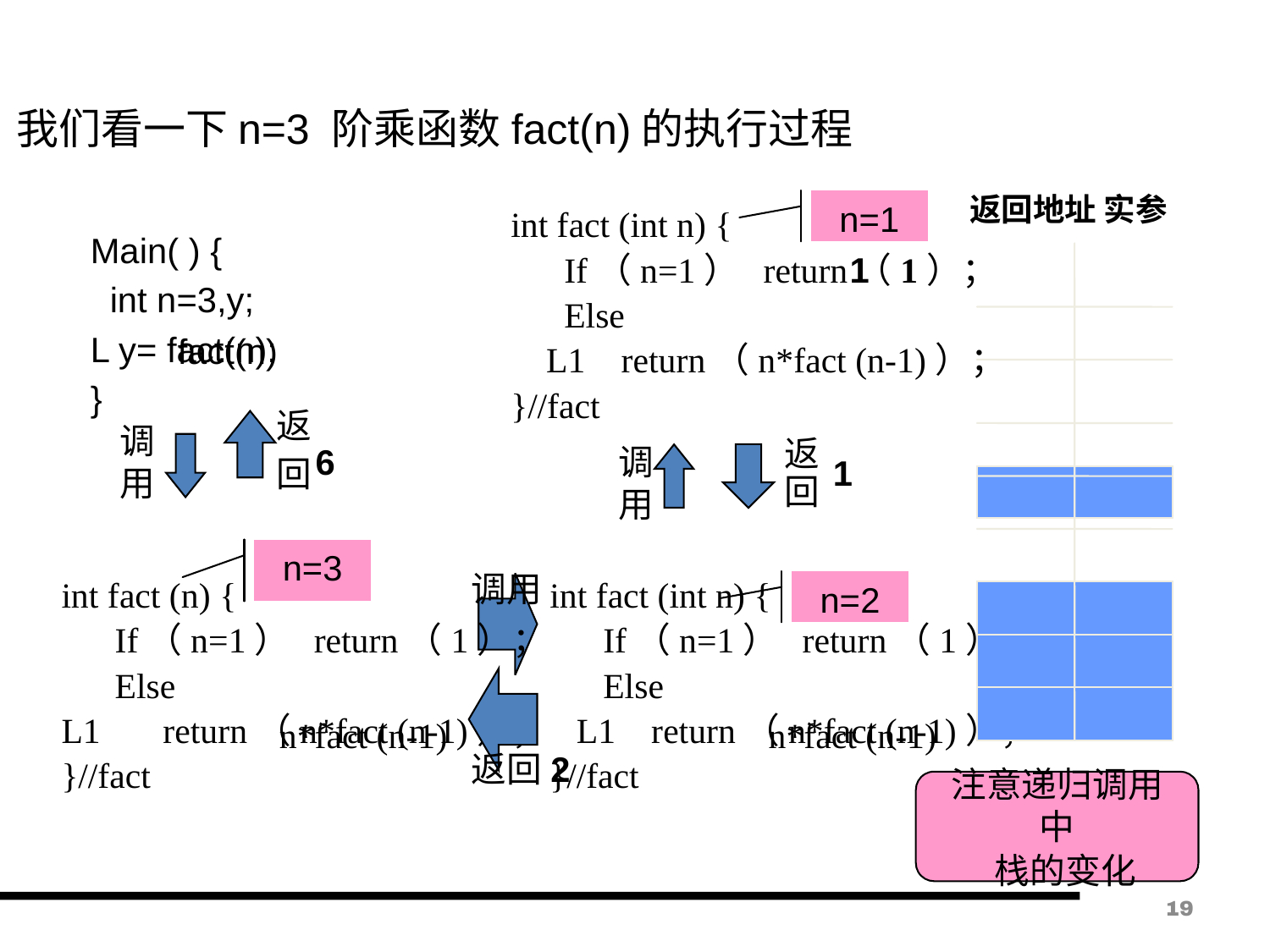

我们看一下n=3 阶乘函数fact(n)的执行过程
返回地址 实参
n=1
int fact (int n) {
      If（n=1）  return（1）；
      Else
    L1    return（n*fact (n-1)）；
}//fact

Main( ) {
  int n=3,y;
L y= fact(n);
}
1

fact(n)
返
回
6

调用

调用

返
回
1

n=3
int fact (n) {
      If（n=1）  return（1）；
      Else
L1       return（n*fact (n-1)）；
}//fact

调用

int fact (int n) {
      If（n=1）  return（1）；
      Else
   L1    return（n*fact (n-1)）；
}//fact

n=2

L1     1

L1     2

返回2

L      3
n*fact (n-1)
n*fact (n-1)
注意递归调用中
 栈的变化
19